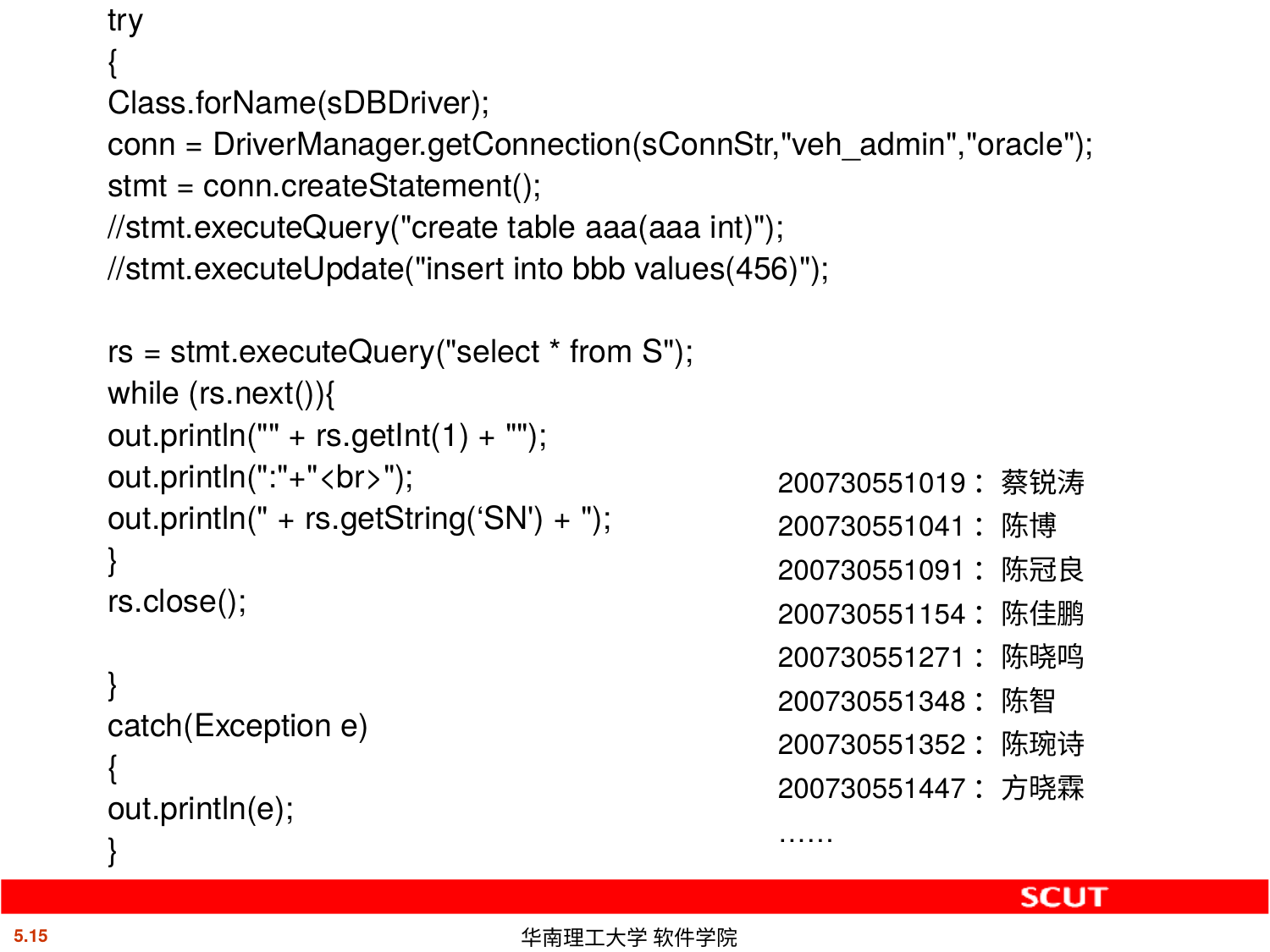

try
{
Class.forName(sDBDriver);
conn = DriverManager.getConnection(sConnStr,"veh_admin","oracle");
stmt = conn.createStatement();
//stmt.executeQuery("create table aaa(aaa int)");
//stmt.executeUpdate("insert into bbb values(456)");

rs = stmt.executeQuery("select * from S");
while (rs.next()){
out.println("" + rs.getInt(1) + "");
out.println(":"+"<br>");
out.println(" + rs.getString(‘SN') + ");
}
rs.close();

}
catch(Exception e)
{
out.println(e);
}
200730551019：蔡锐涛
200730551041：陈博
200730551091：陈冠良
200730551154：陈佳鹏
200730551271：陈晓鸣
200730551348：陈智
200730551352：陈琬诗
200730551447：方晓霖
……